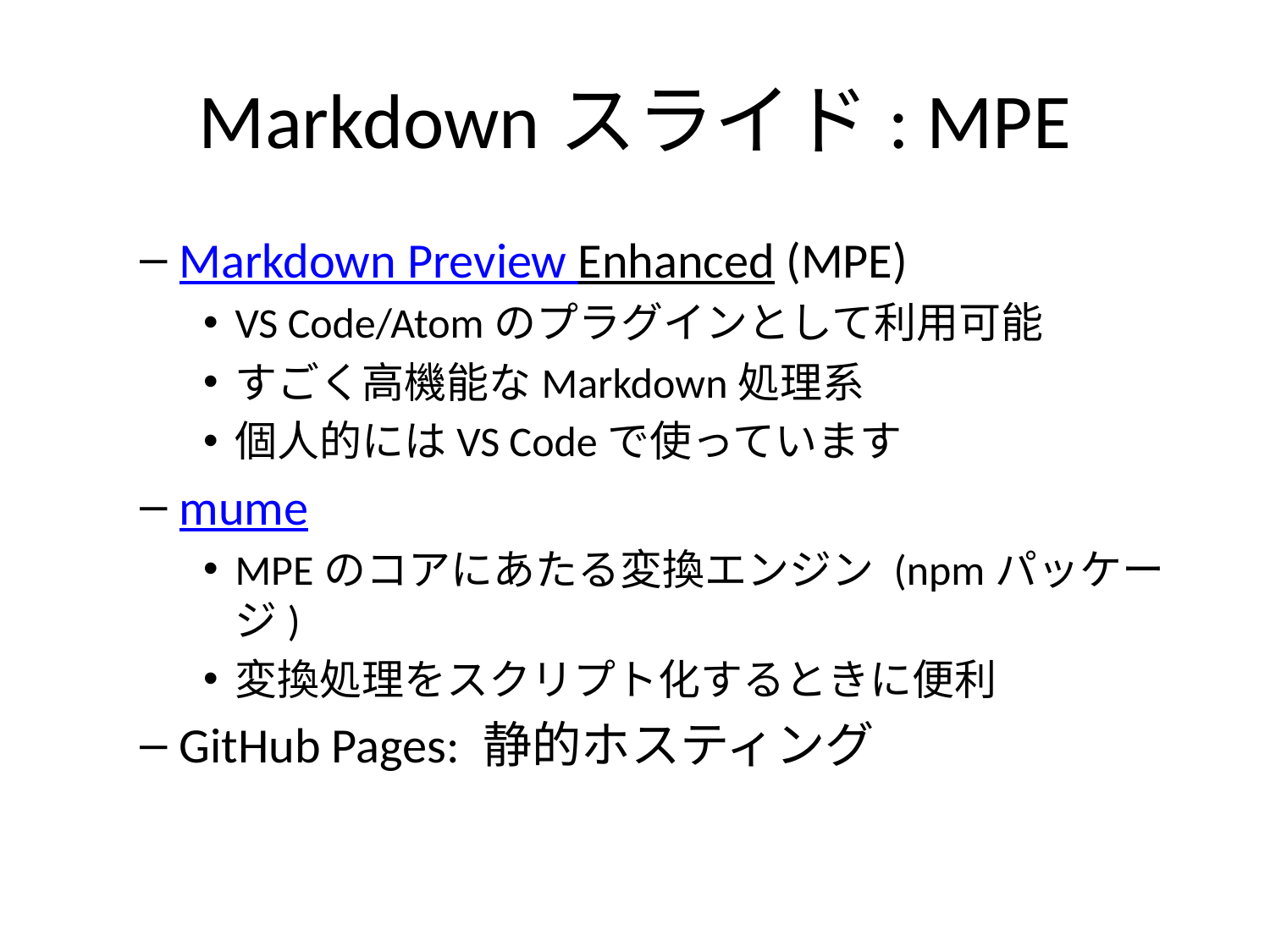

# Markdownスライド: MPE
Markdown Preview Enhanced (MPE)
VS Code/Atomのプラグインとして利用可能
すごく高機能なMarkdown処理系
個人的にはVS Codeで使っています
mume
MPEのコアにあたる変換エンジン (npmパッケージ)
変換処理をスクリプト化するときに便利
GitHub Pages: 静的ホスティング